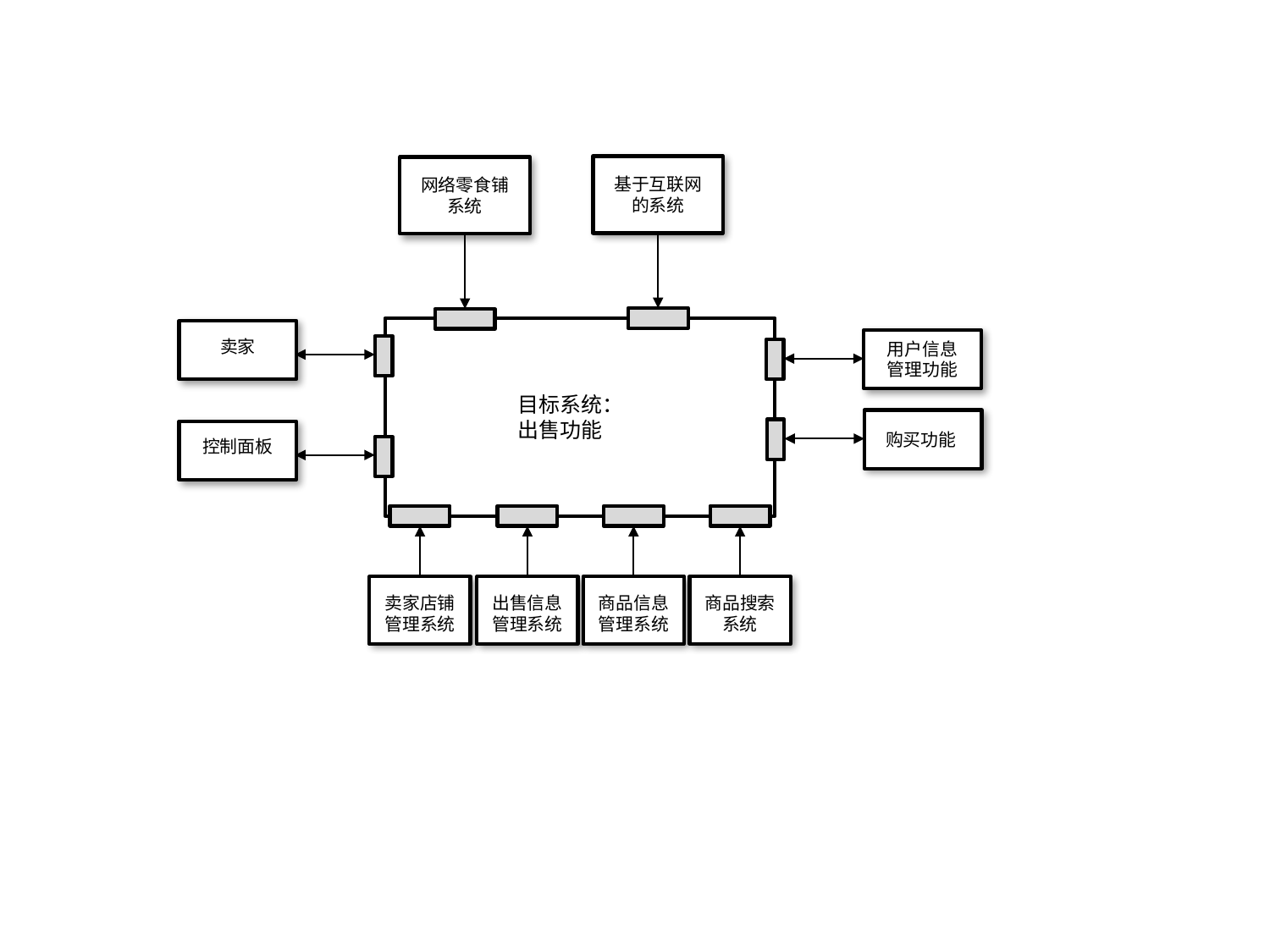

基于互联网的系统

网络零食铺系统

卖家

用户信息管理功能

目标系统：
出售功能

购买功能

控制面板

卖家店铺
管理系统

出售信息管理系统

商品信息管理系统

商品搜索系统